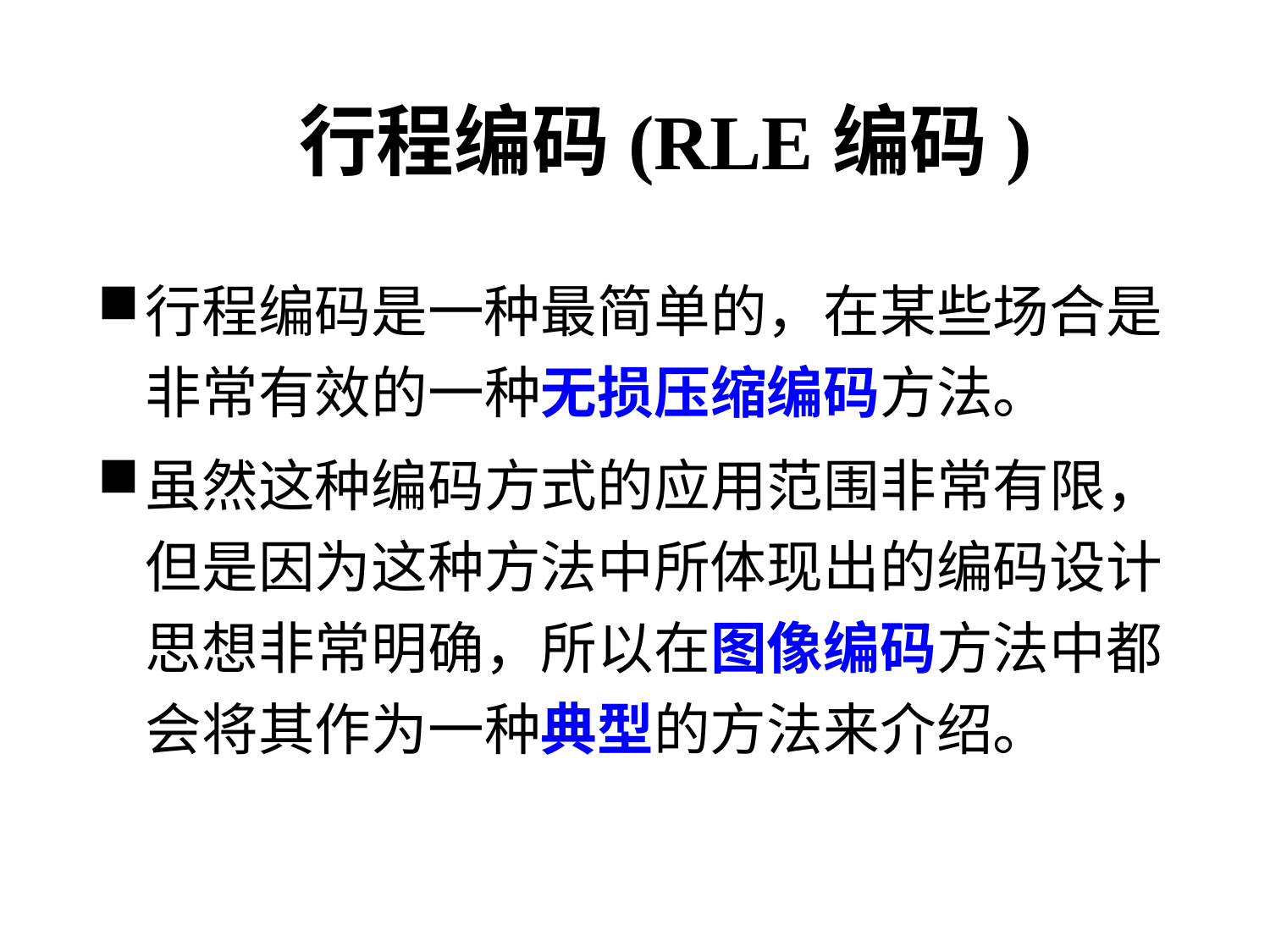

# 行程编码(RLE编码)
行程编码是一种最简单的，在某些场合是非常有效的一种无损压缩编码方法。
虽然这种编码方式的应用范围非常有限，但是因为这种方法中所体现出的编码设计思想非常明确，所以在图像编码方法中都会将其作为一种典型的方法来介绍。